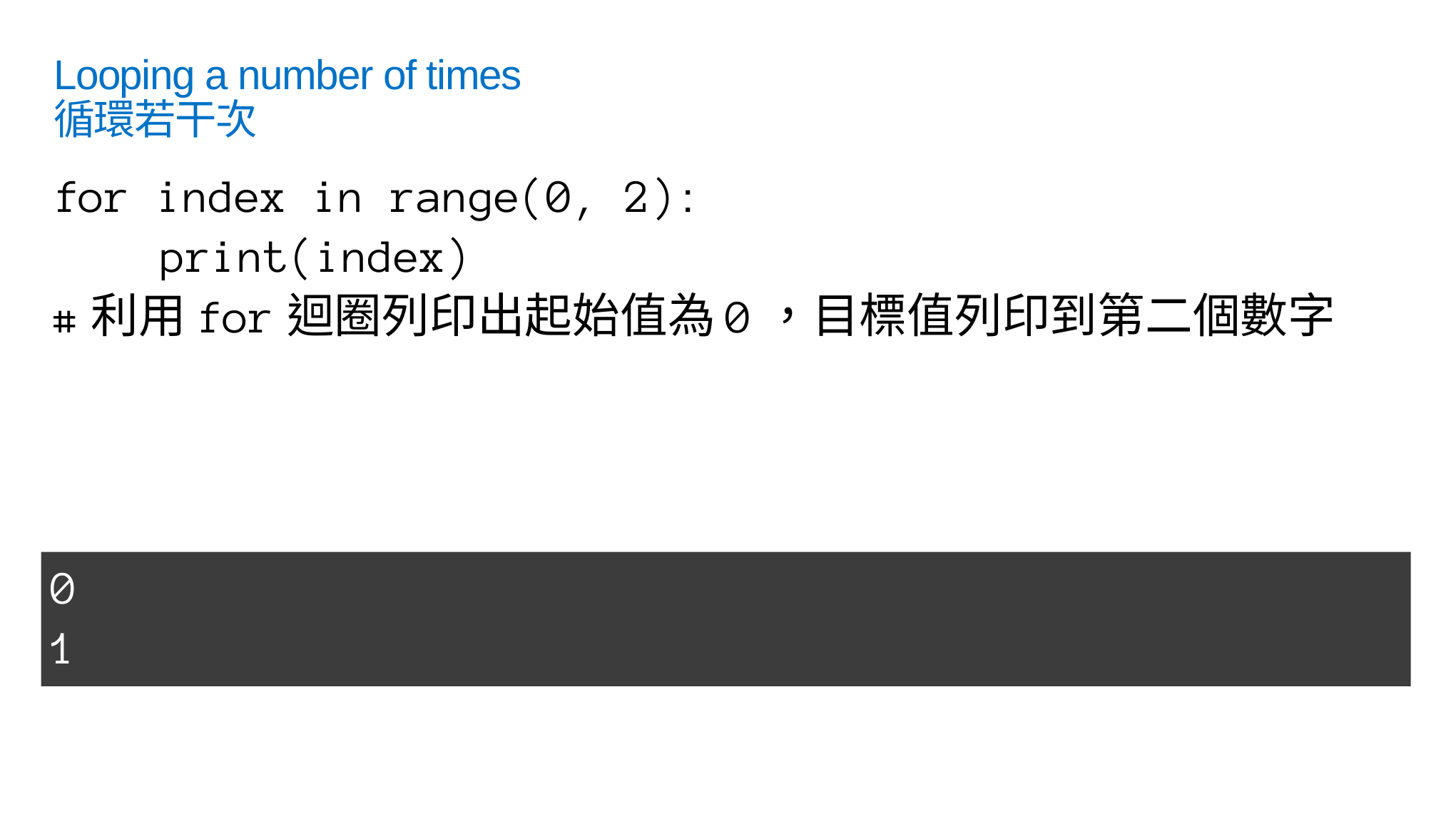

# Looping a number of times 循環若干次
for index in range(0, 2):
	print(index)
#利用for迴圈列印出起始值為0，目標值列印到第二個數字
0
1